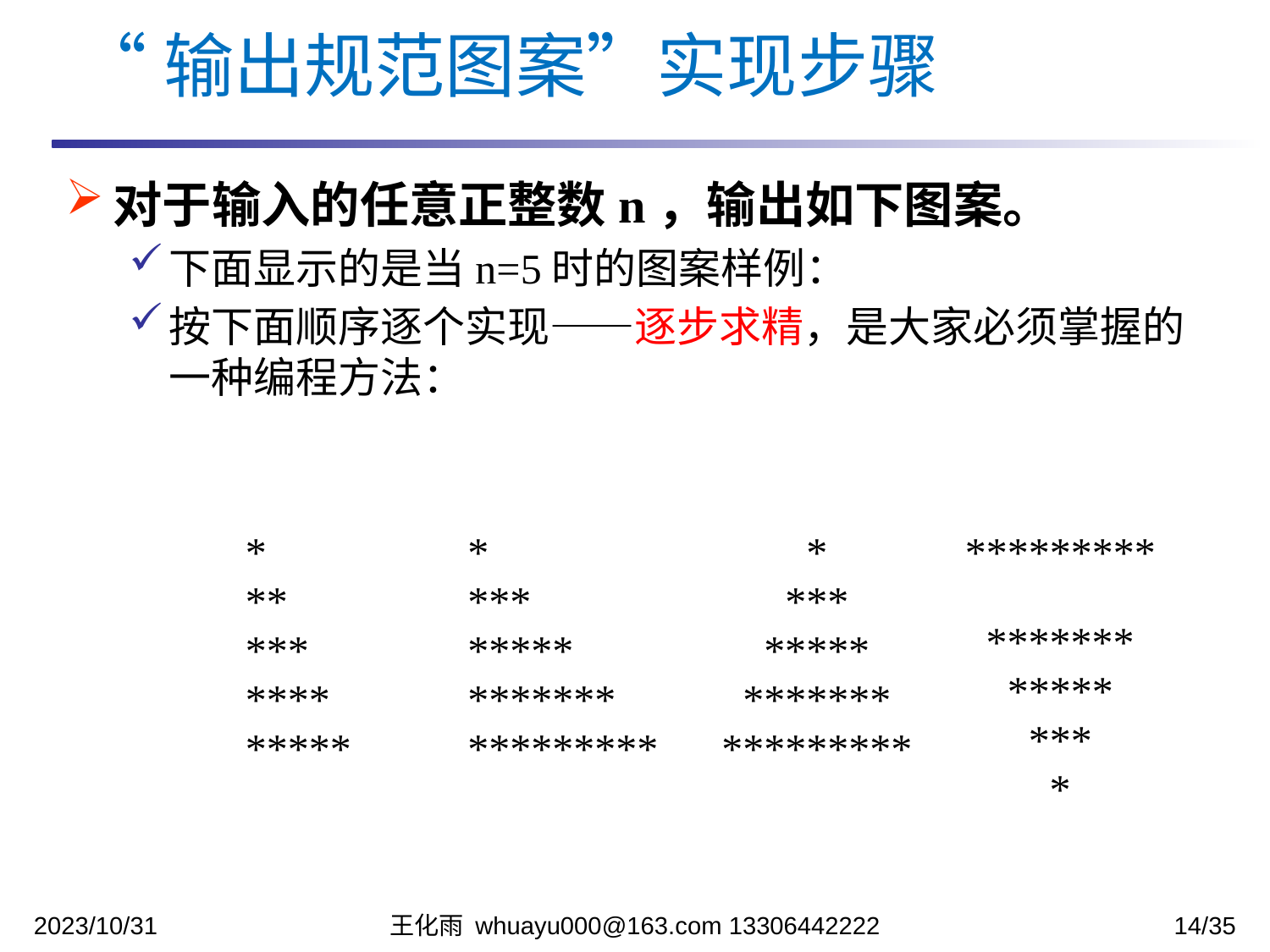

“输出规范图案”实现步骤
对于输入的任意正整数n，输出如下图案。
下面显示的是当n=5时的图案样例：
按下面顺序逐个实现——逐步求精，是大家必须掌握的一种编程方法：
*
**
***
****
*****
*
***
*****
*******
*********
        *
      ***
    *****
  *******
*********
*********
  *******
    *****
      ***
        *
2023/10/31
王化雨 whuayu000@163.com 13306442222
14/35